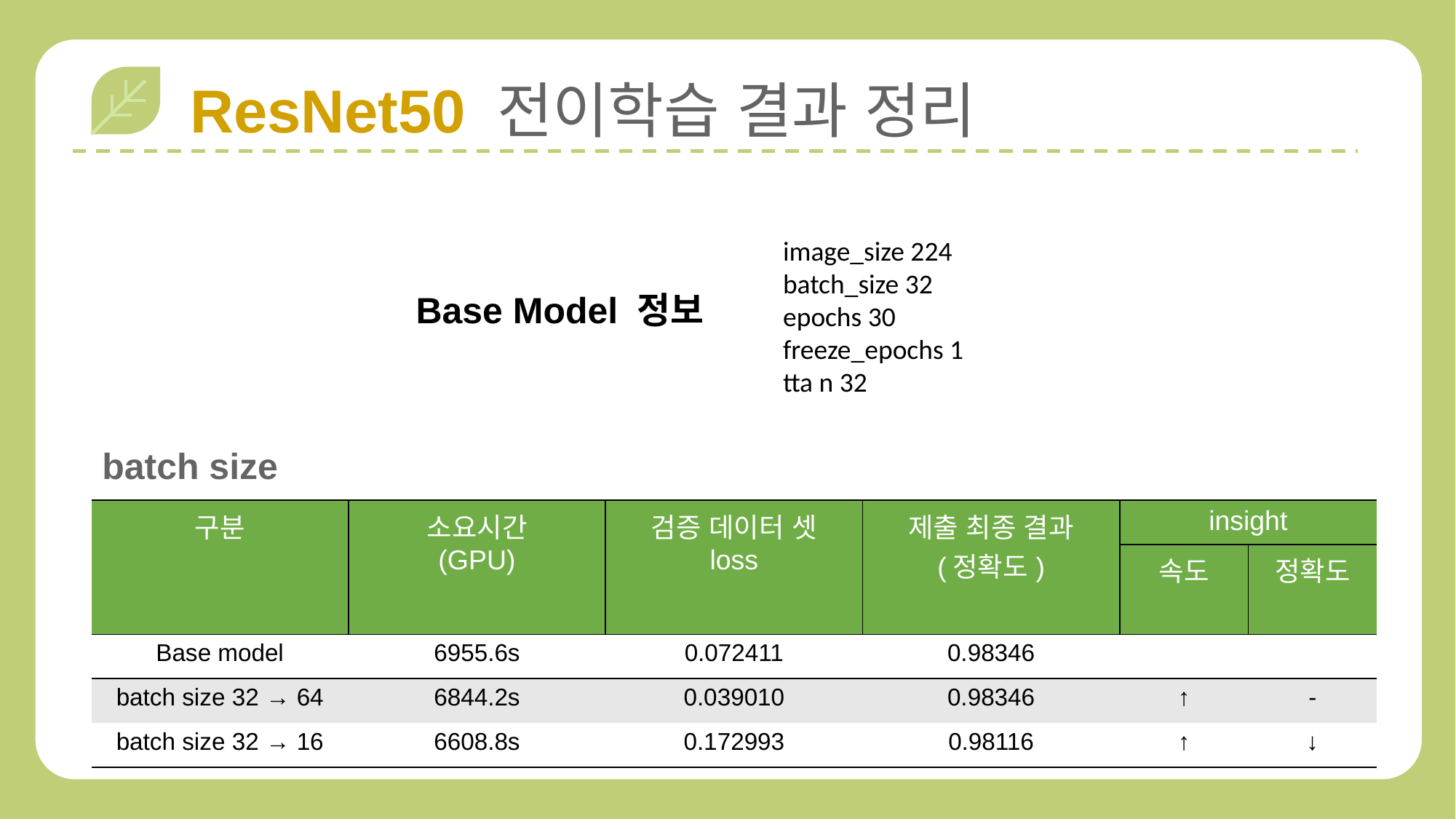

ResNet50 전이학습 결과 정리
image_size 224
batch_size 32
epochs 30
freeze_epochs 1
tta n 32
Base Model 정보
batch size
| 구분 | 소요시간 (GPU) | 검증 데이터 셋 loss | 제출 최종 결과 (정확도) | insight |  |
| --- | --- | --- | --- | --- | --- |
|  |  |  |  | 속도 | 정확도 |
| Base model | 6955.6s | 0.072411 | 0.98346 |  |  |
| batch size 32 → 64 | 6844.2s | 0.039010 | 0.98346 | ↑ | - |
| batch size 32 → 16 | 6608.8s | 0.172993 | 0.98116 | ↑ | ↓ |